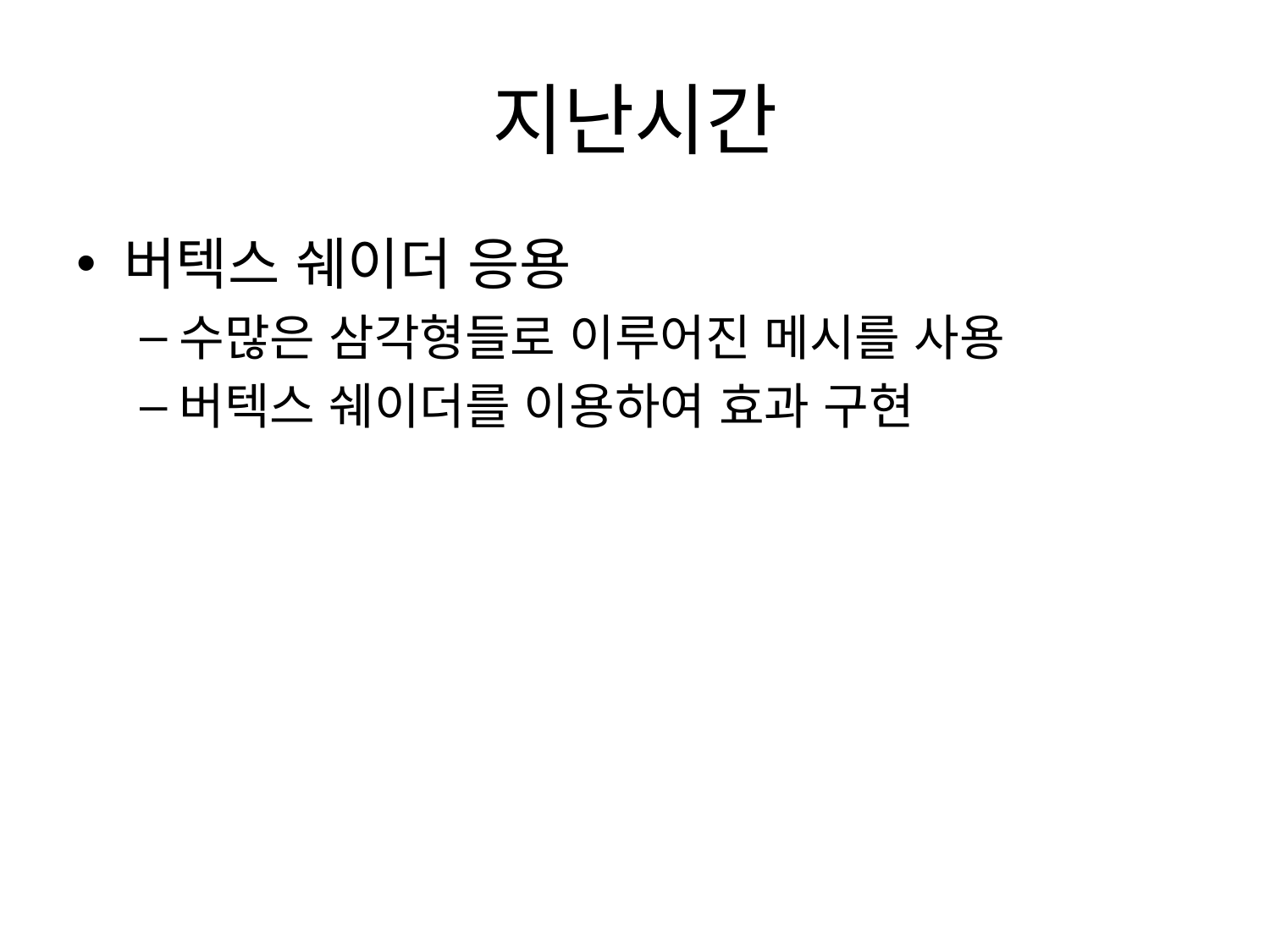

# 지난시간
버텍스 쉐이더 응용
수많은 삼각형들로 이루어진 메시를 사용
버텍스 쉐이더를 이용하여 효과 구현